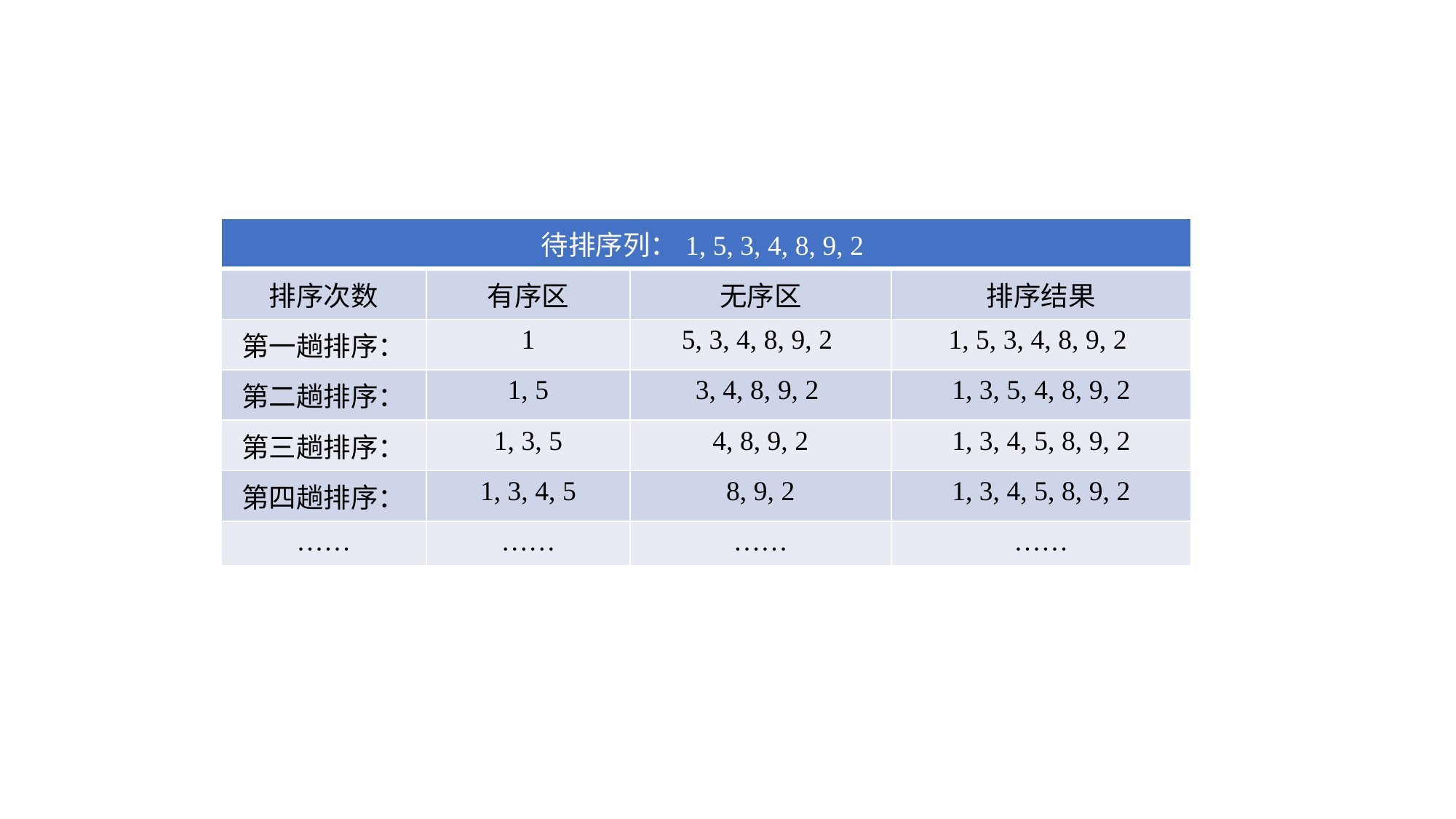

| 待排序列：1, 5, 3, 4, 8, 9, 2 |  |  |  |
| --- | --- | --- | --- |
| 排序次数 | 有序区 | 无序区 | 排序结果 |
| 第一趟排序： | 1 | 5, 3, 4, 8, 9, 2 | 1, 5, 3, 4, 8, 9, 2 |
| 第二趟排序： | 1, 5 | 3, 4, 8, 9, 2 | 1, 3, 5, 4, 8, 9, 2 |
| 第三趟排序： | 1, 3, 5 | 4, 8, 9, 2 | 1, 3, 4, 5, 8, 9, 2 |
| 第四趟排序： | 1, 3, 4, 5 | 8, 9, 2 | 1, 3, 4, 5, 8, 9, 2 |
| …… | …… | …… | …… |